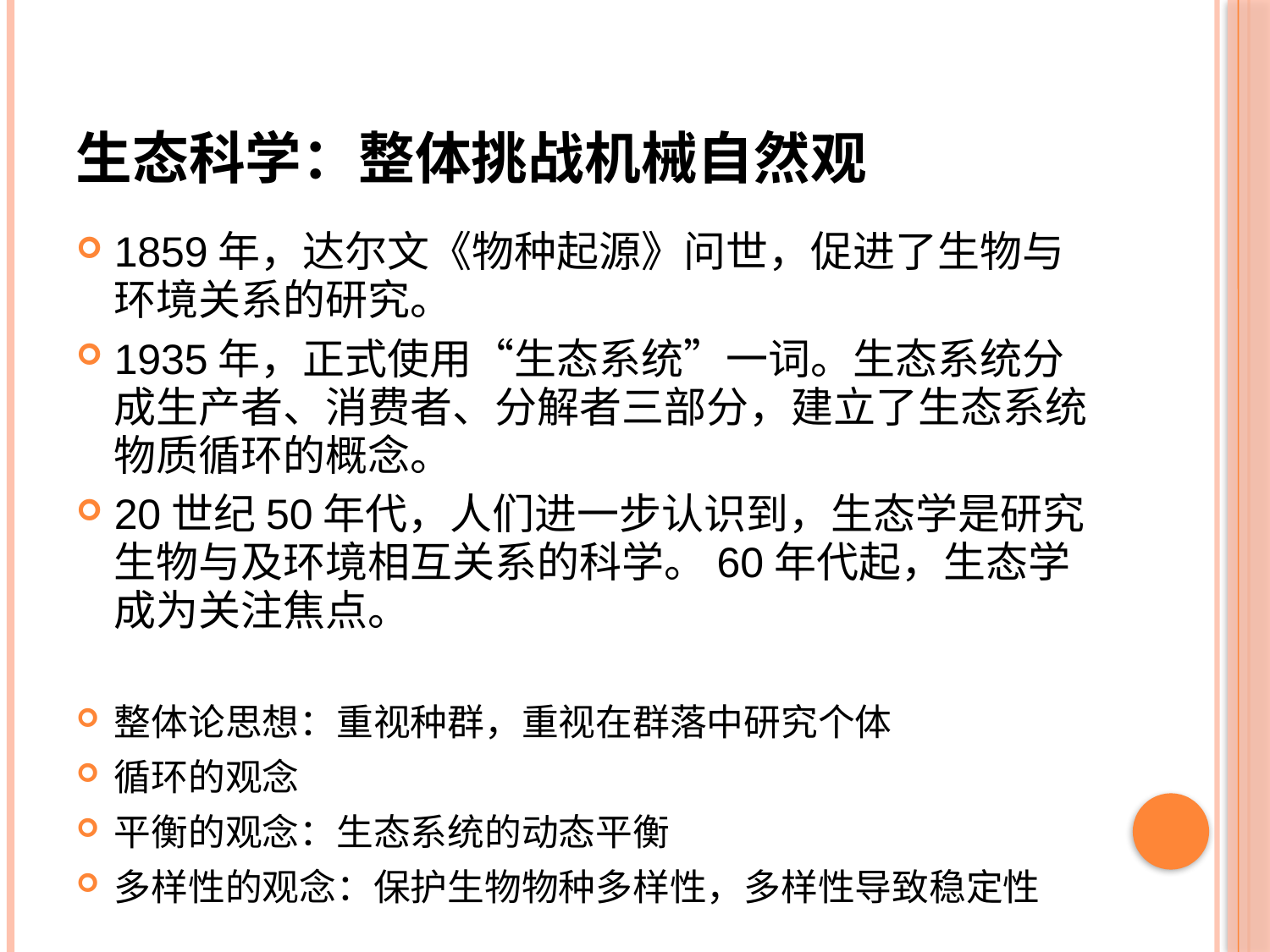

# 生态科学：整体挑战机械自然观
1859年，达尔文《物种起源》问世，促进了生物与环境关系的研究。
1935年，正式使用“生态系统”一词。生态系统分成生产者、消费者、分解者三部分，建立了生态系统物质循环的概念。
20世纪50年代，人们进一步认识到，生态学是研究生物与及环境相互关系的科学。60年代起，生态学成为关注焦点。

整体论思想：重视种群，重视在群落中研究个体
循环的观念
平衡的观念：生态系统的动态平衡
多样性的观念：保护生物物种多样性，多样性导致稳定性